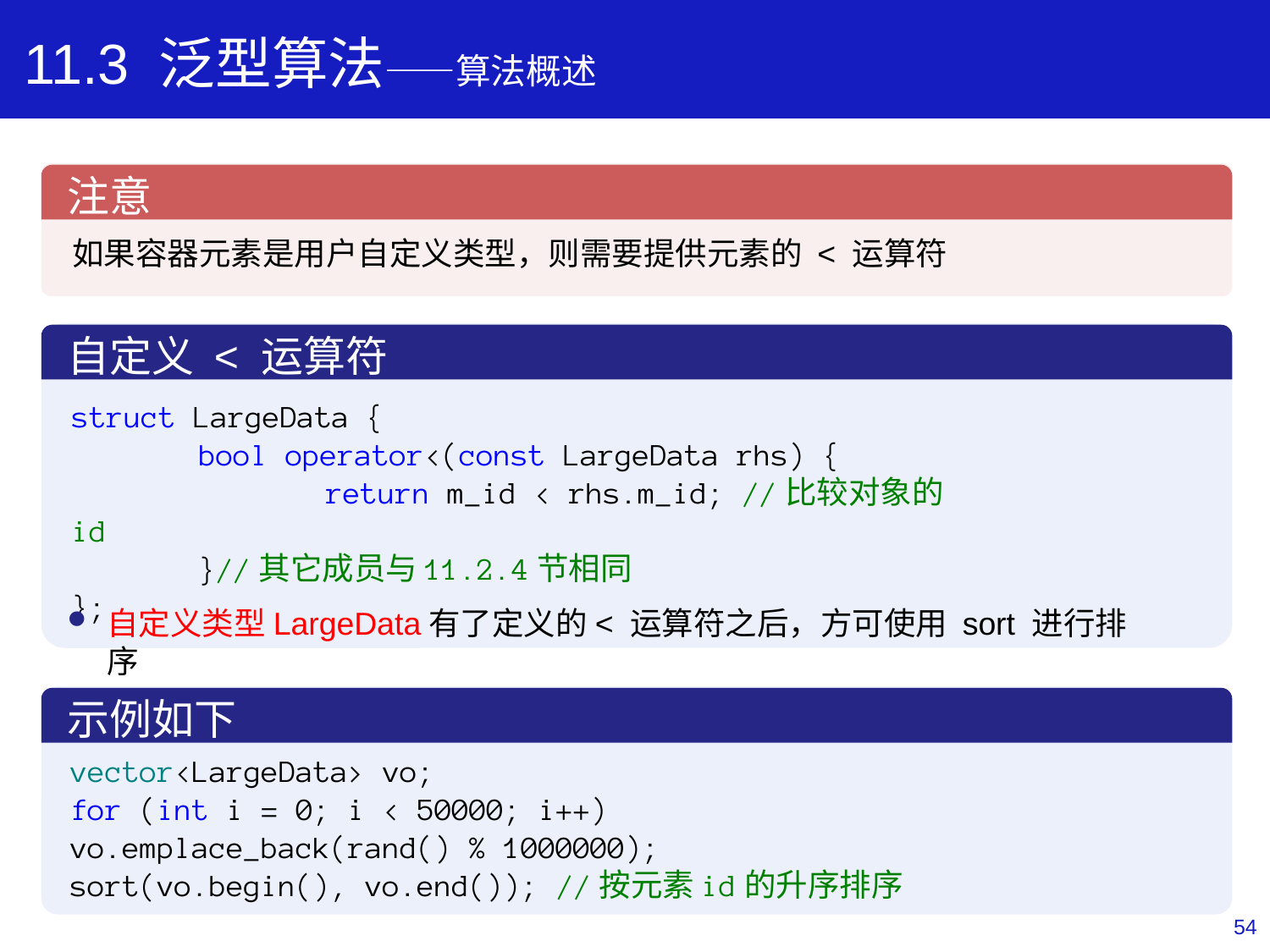

11.3 泛型算法——算法概述
注意

如果容器元素是用户自定义类型，则需要提供元素的 < 运算符
自定义 < 运算符

struct LargeData {
	bool operator<(const LargeData rhs) {
		return m_id < rhs.m_id; //比较对象的id
	}//其它成员与11.2.4节相同
};
自定义类型LargeData有了定义的< 运算符之后，方可使用 sort 进行排序
示例如下

vector<LargeData> vo;
for (int i = 0; i < 50000; i++)
vo.emplace_back(rand() % 1000000);
sort(vo.begin(), vo.end()); //按元素id的升序排序
54